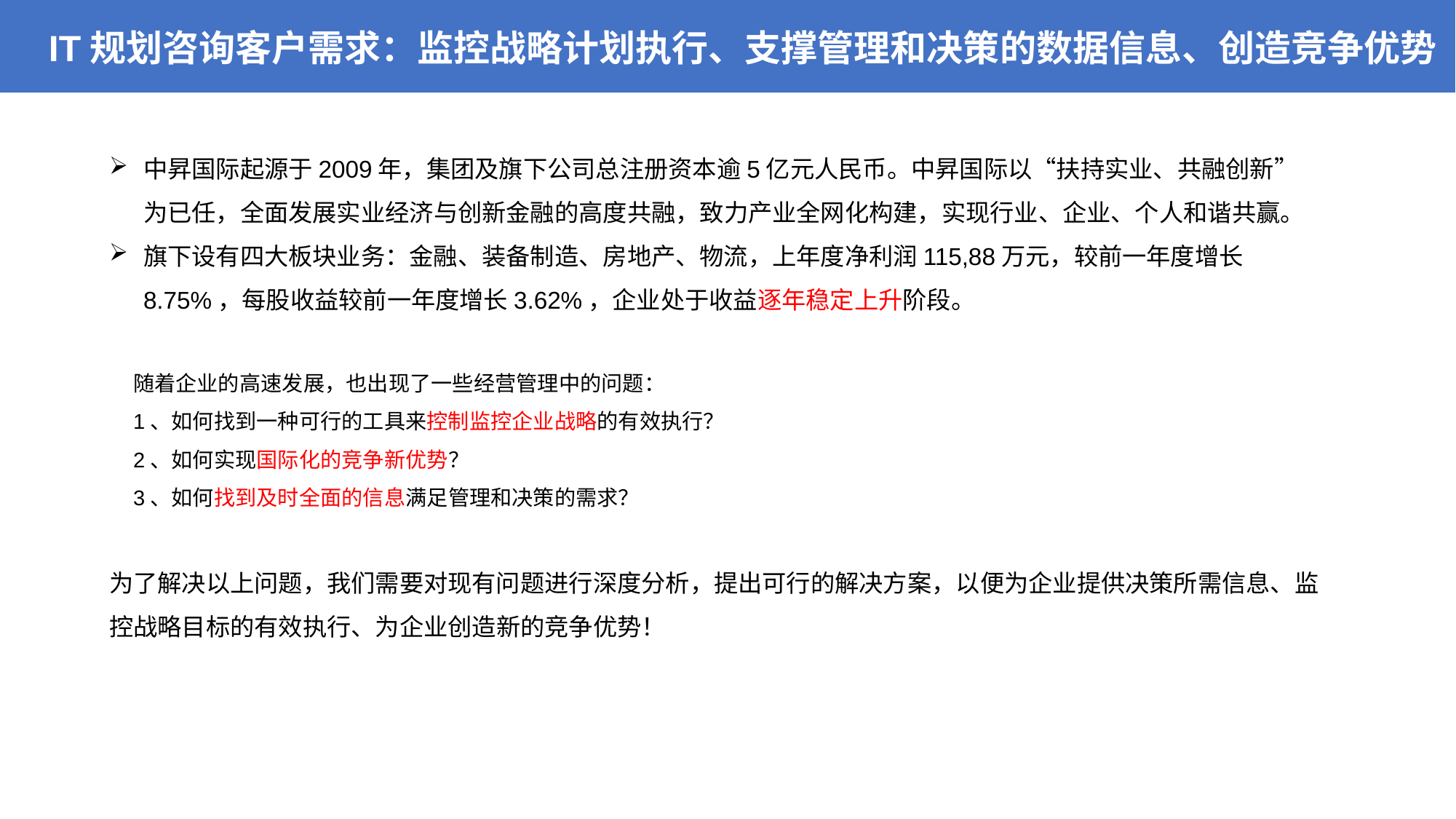

IT规划咨询客户需求：监控战略计划执行、支撑管理和决策的数据信息、创造竞争优势
中昇国际起源于2009年，集团及旗下公司总注册资本逾5亿元人民币。中昇国际以“扶持实业、共融创新”为已任，全面发展实业经济与创新金融的高度共融，致力产业全网化构建，实现行业、企业、个人和谐共赢。
旗下设有四大板块业务：金融、装备制造、房地产、物流，上年度净利润115,88万元，较前一年度增长8.75%，每股收益较前一年度增长3.62%，企业处于收益逐年稳定上升阶段。

    随着企业的高速发展，也出现了一些经营管理中的问题：
    1、如何找到一种可行的工具来控制监控企业战略的有效执行？
    2、如何实现国际化的竞争新优势？
    3、如何找到及时全面的信息满足管理和决策的需求？

为了解决以上问题，我们需要对现有问题进行深度分析，提出可行的解决方案，以便为企业提供决策所需信息、监控战略目标的有效执行、为企业创造新的竞争优势！